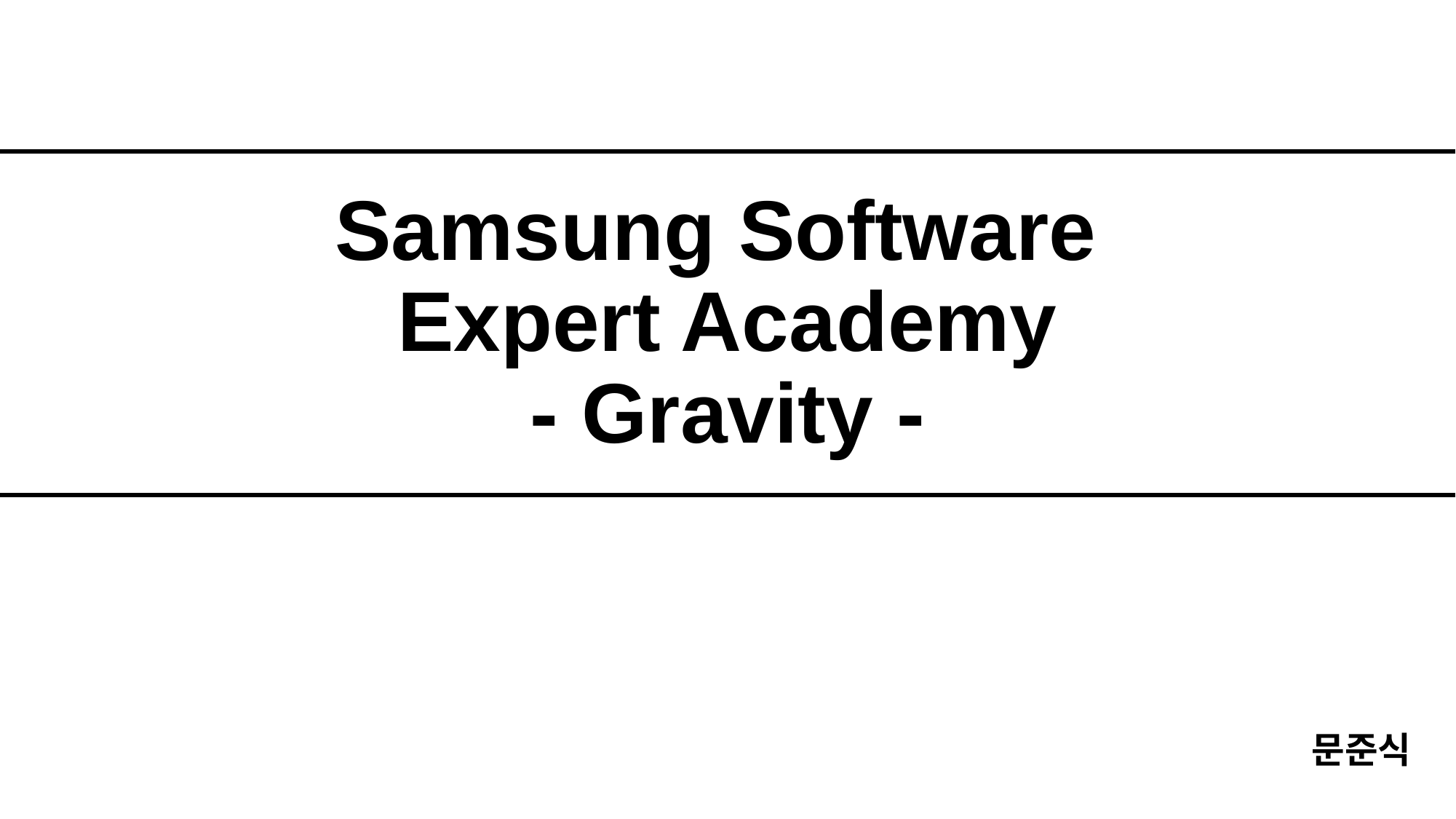

# Samsung Software Expert Academy - Gravity -
문준식